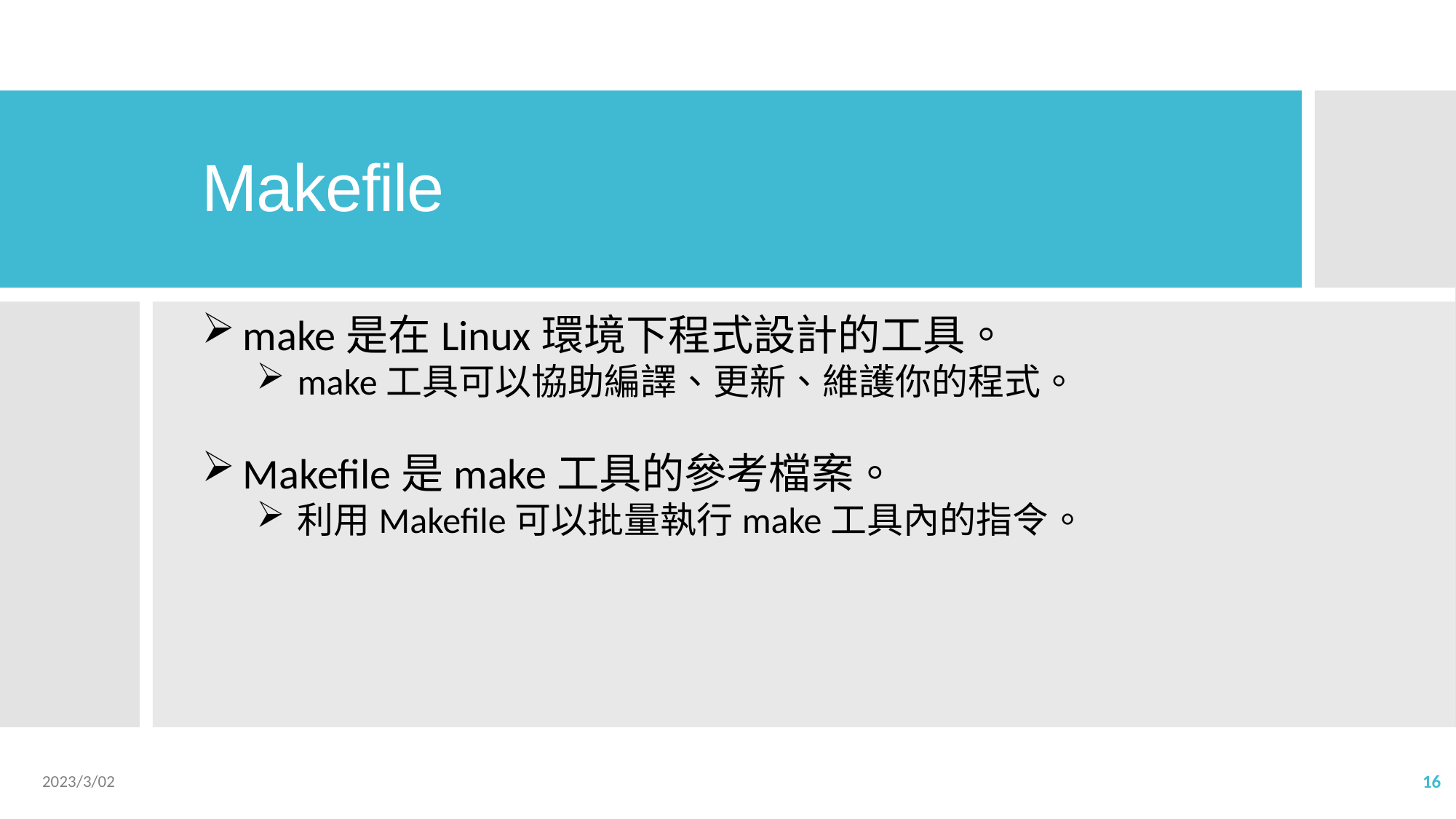

# Makefile

make是在Linux環境下程式設計的工具。
make工具可以協助編譯、更新、維護你的程式。

Makefile是make工具的參考檔案。
利用Makefile可以批量執行make工具內的指令。
2023/3/02
16